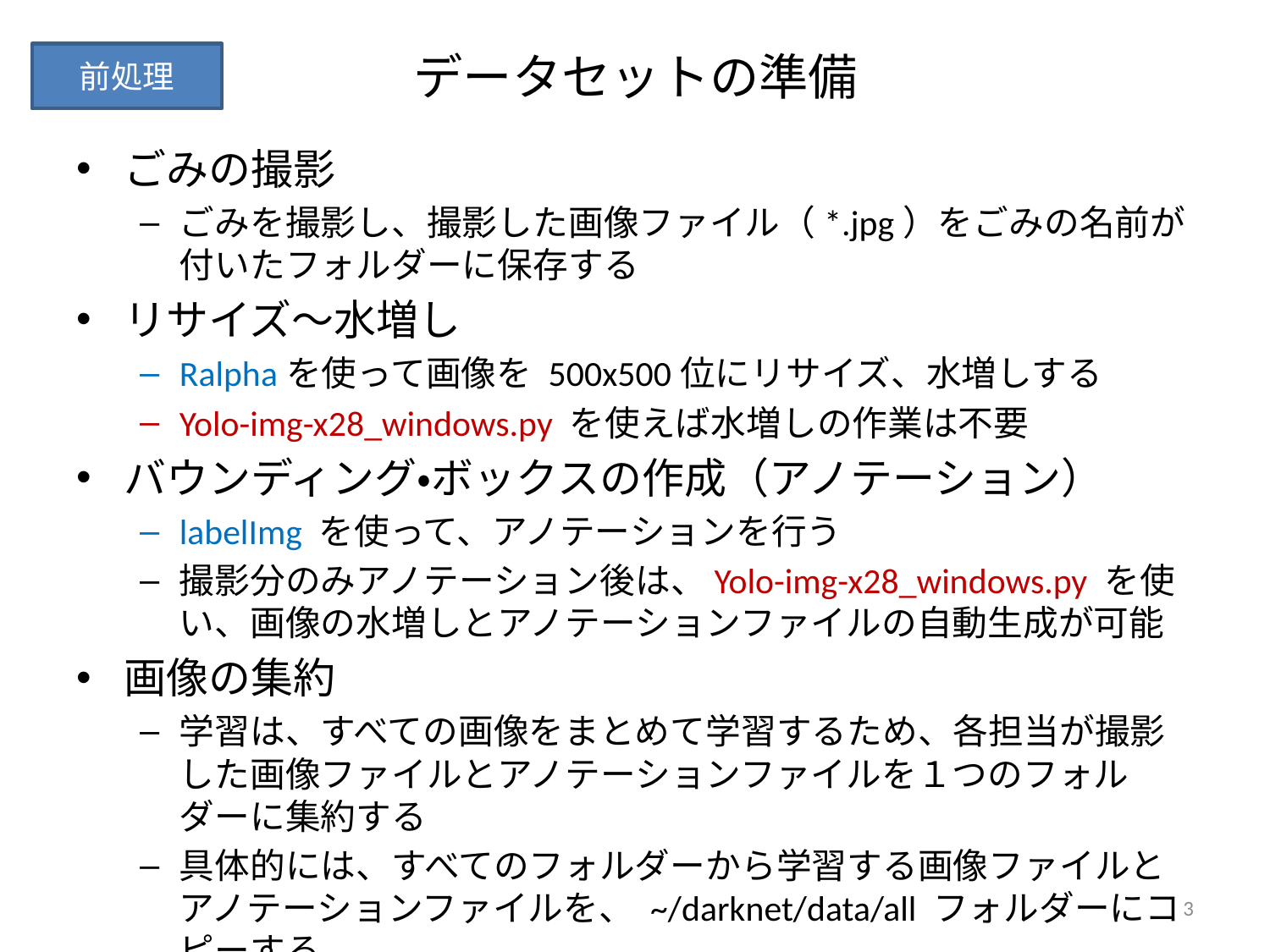

# データセットの準備
前処理
ごみの撮影
ごみを撮影し、撮影した画像ファイル（*.jpg）をごみの名前が付いたフォルダーに保存する
リサイズ～水増し
Ralphaを使って画像を 500x500位にリサイズ、水増しする
Yolo-img-x28_windows.py を使えば水増しの作業は不要
バウンディング・ボックスの作成（アノテーション）
labelImg を使って、アノテーションを行う
撮影分のみアノテーション後は、Yolo-img-x28_windows.py を使い、画像の水増しとアノテーションファイルの自動生成が可能
画像の集約
学習は、すべての画像をまとめて学習するため、各担当が撮影した画像ファイルとアノテーションファイルを１つのフォルダーに集約する
具体的には、すべてのフォルダーから学習する画像ファイルとアノテーションファイルを、 ~/darknet/data/all フォルダーにコピーする
3